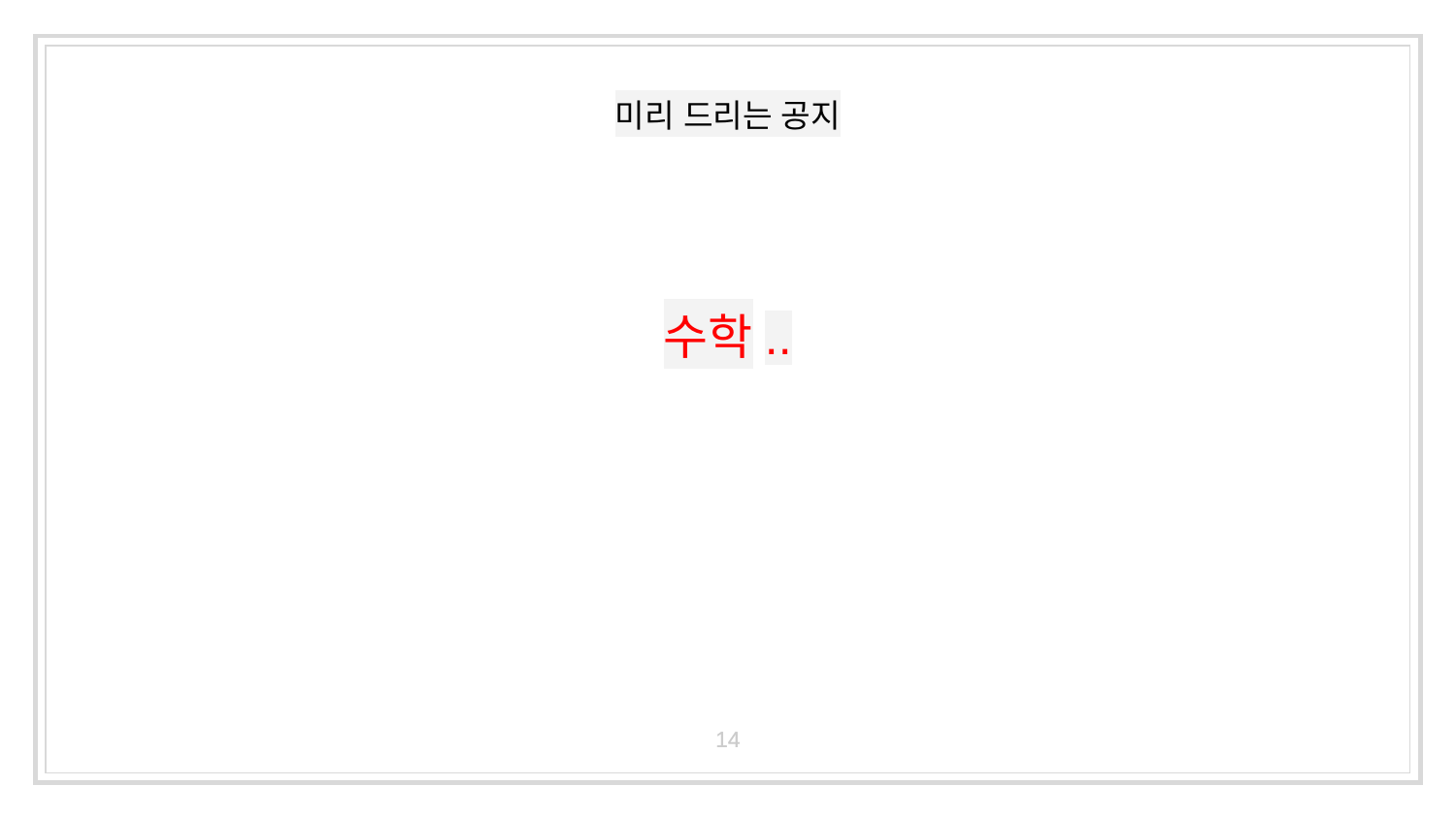

# 미리 드리는 공지
수학..
14
14